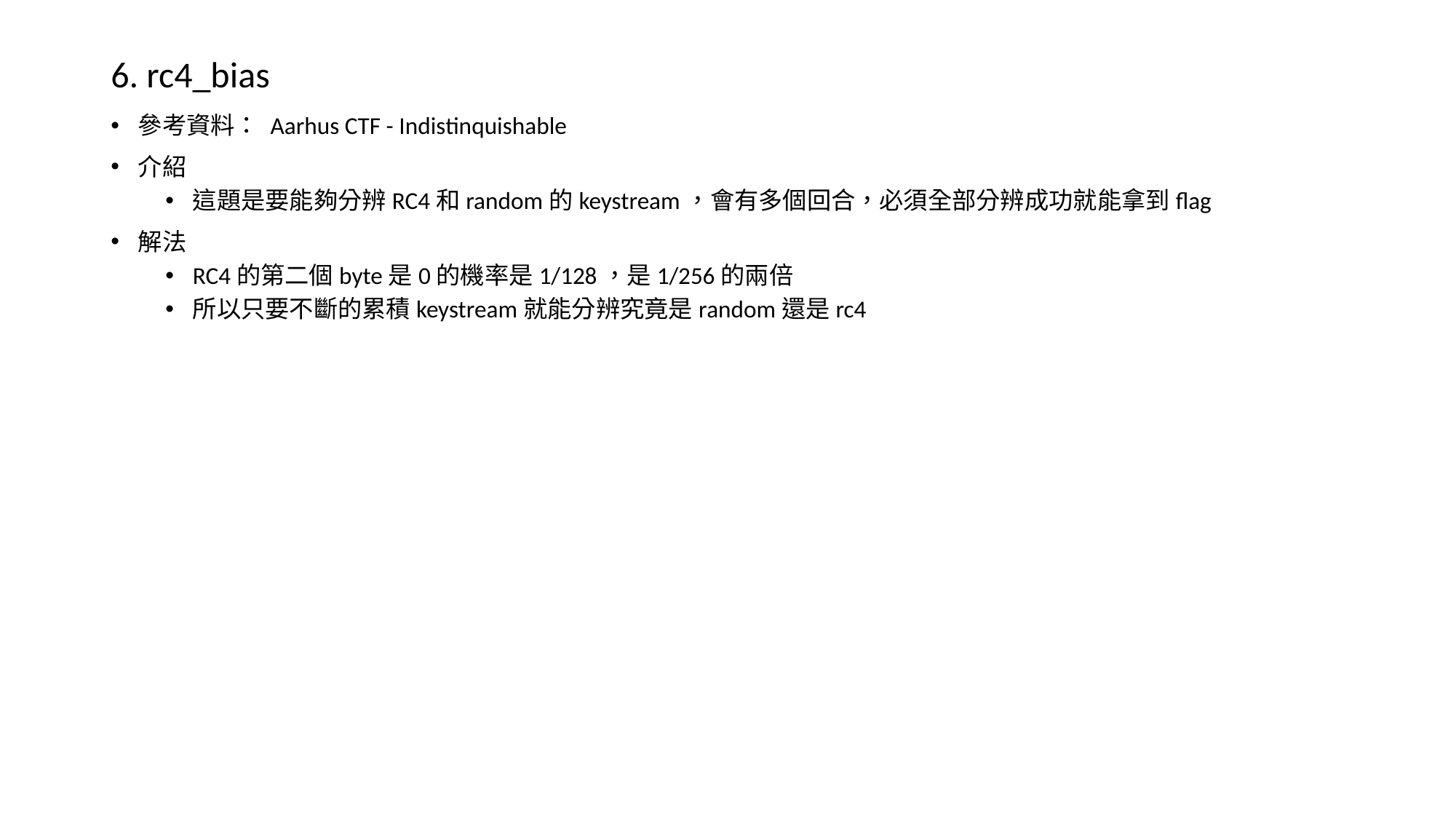

# 6. rc4_bias
參考資料： Aarhus CTF - Indistinquishable
介紹
這題是要能夠分辨RC4和random的keystream，會有多個回合，必須全部分辨成功就能拿到flag
解法
RC4的第二個byte是0的機率是1/128，是1/256的兩倍
所以只要不斷的累積keystream就能分辨究竟是random還是rc4